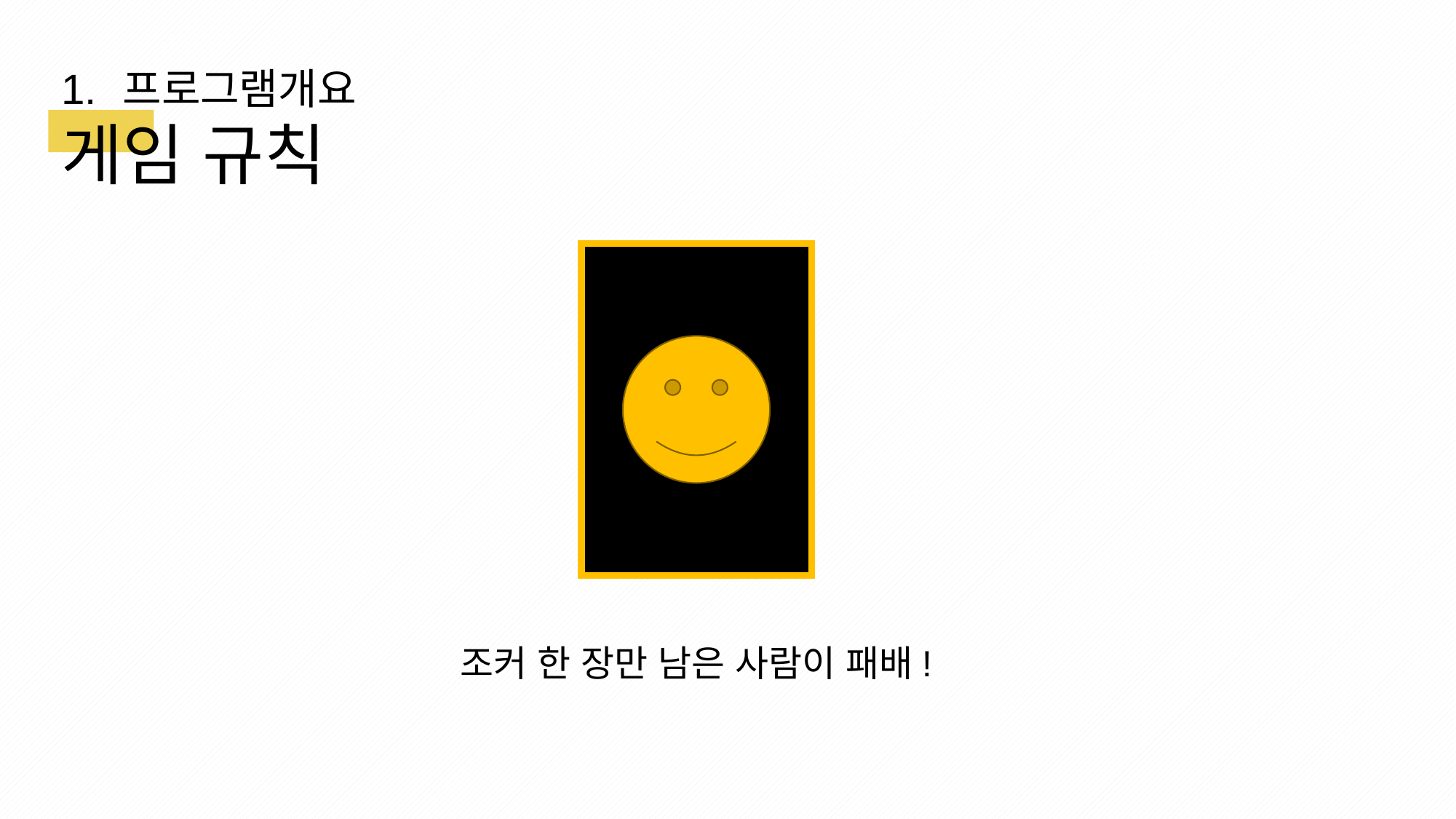

프로그램개요
게임 규칙

조커 한 장만 남은 사람이 패배!